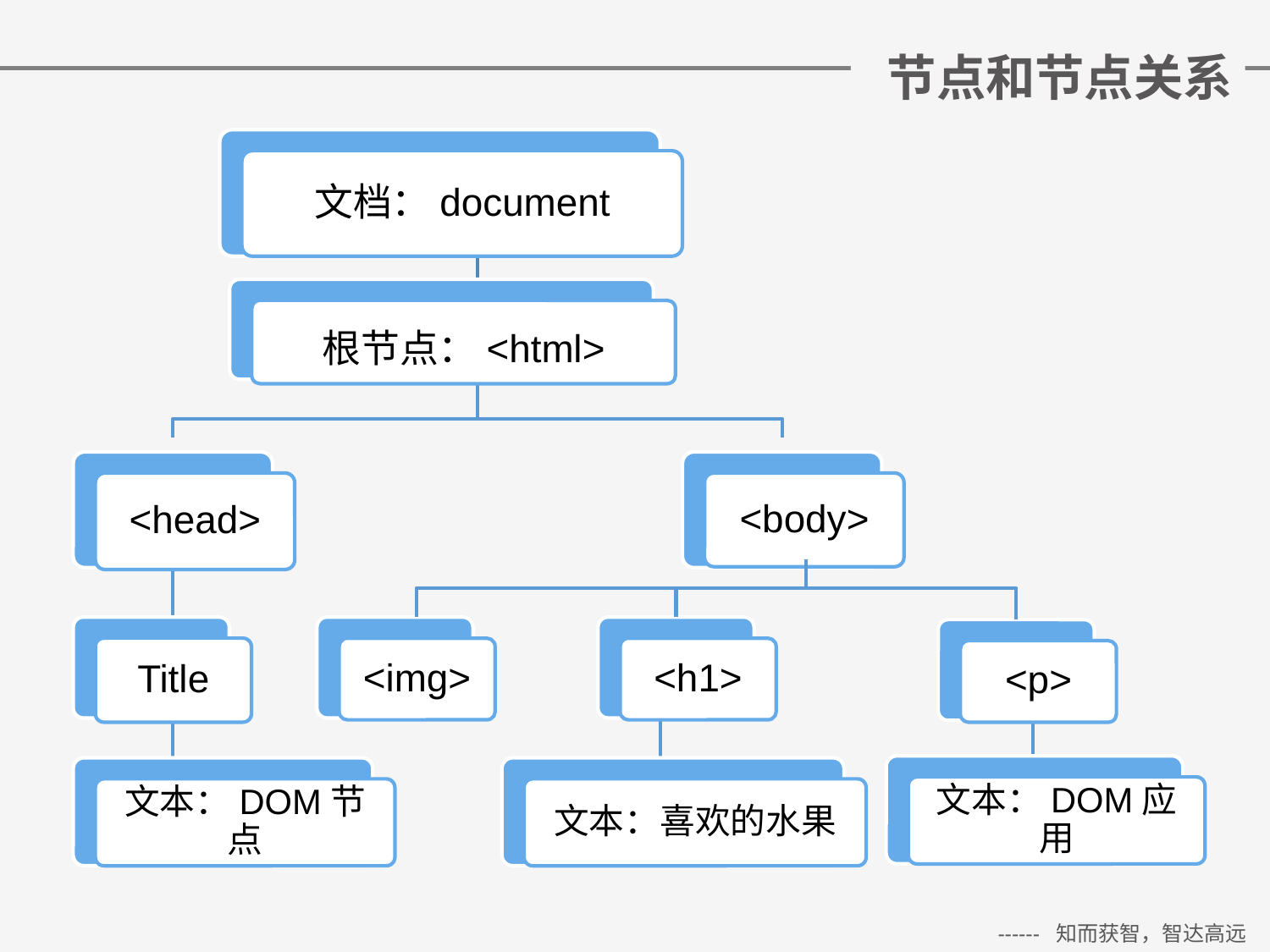

# 节点和节点关系

文档：document

根节点：<html>

<head>

<body>

Title

<img>

<h1>

<p>

文本：DOM应用

文本：DOM节点

文本：喜欢的水果